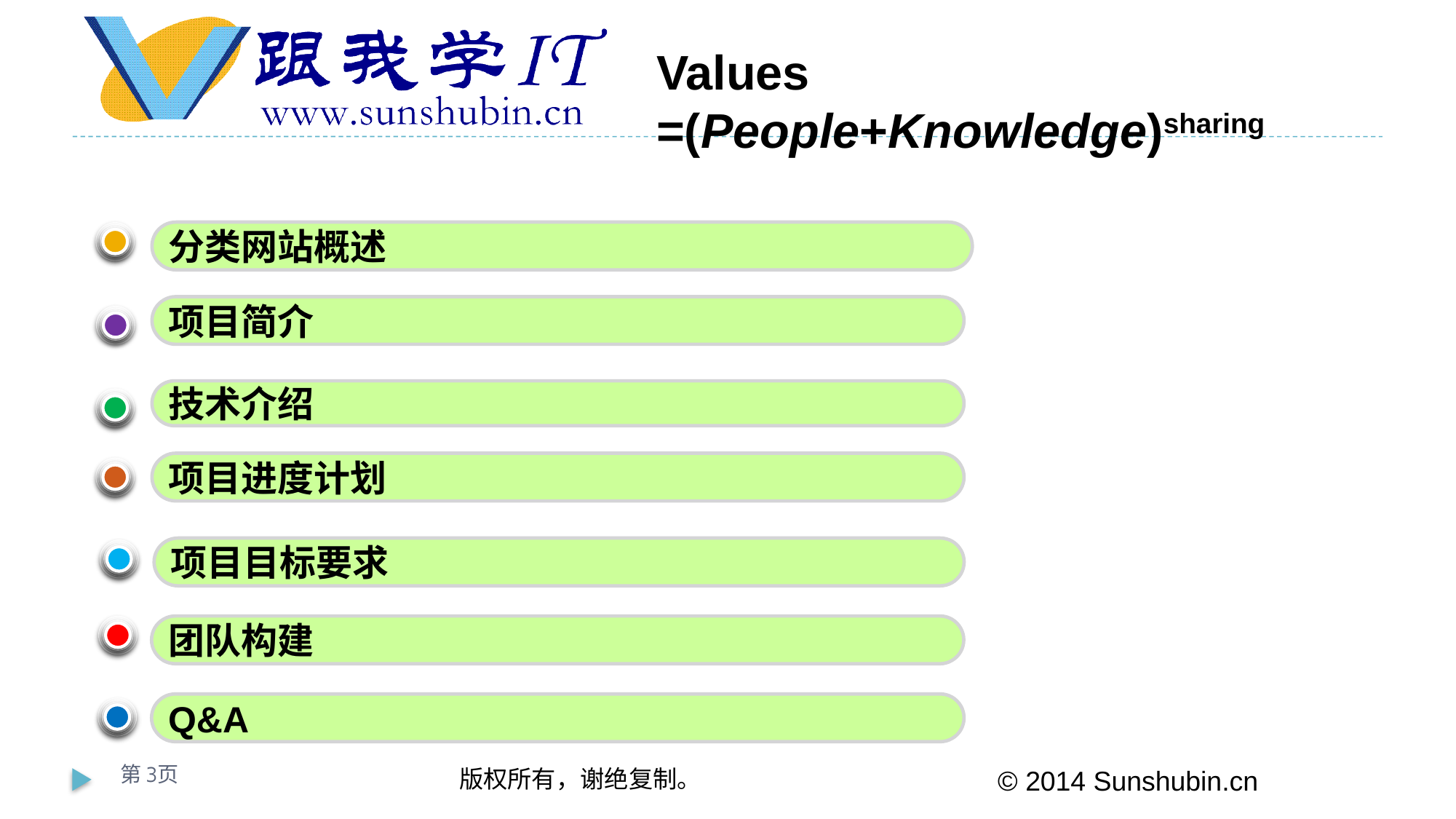

分类网站概述

项目简介

技术介绍

项目进度计划

项目目标要求

团队构建

Q&A

第3页